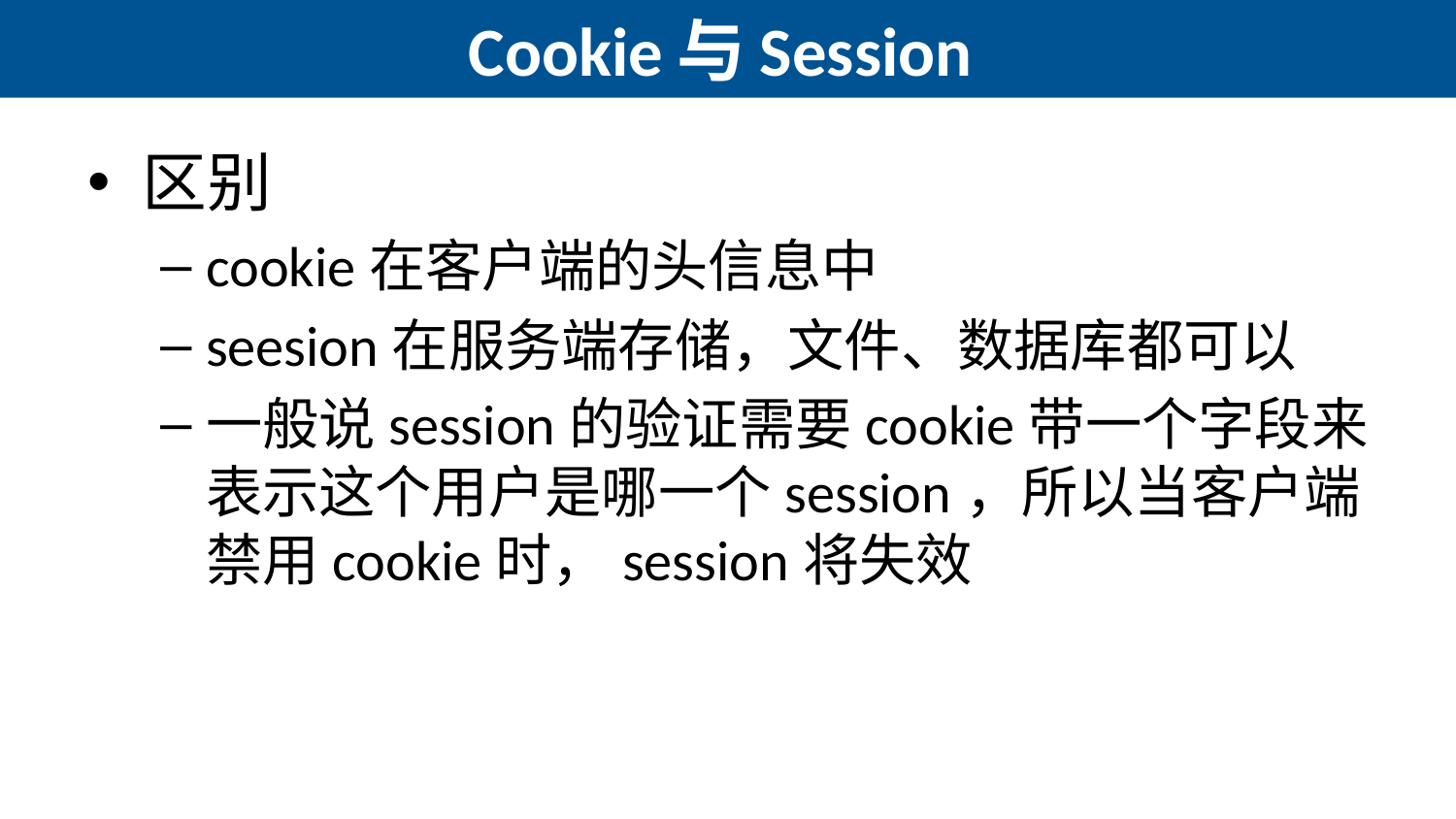

# Cookie与Session
区别
cookie在客户端的头信息中
seesion在服务端存储，文件、数据库都可以
一般说session的验证需要cookie带一个字段来表示这个用户是哪一个session，所以当客户端禁用cookie时，session将失效